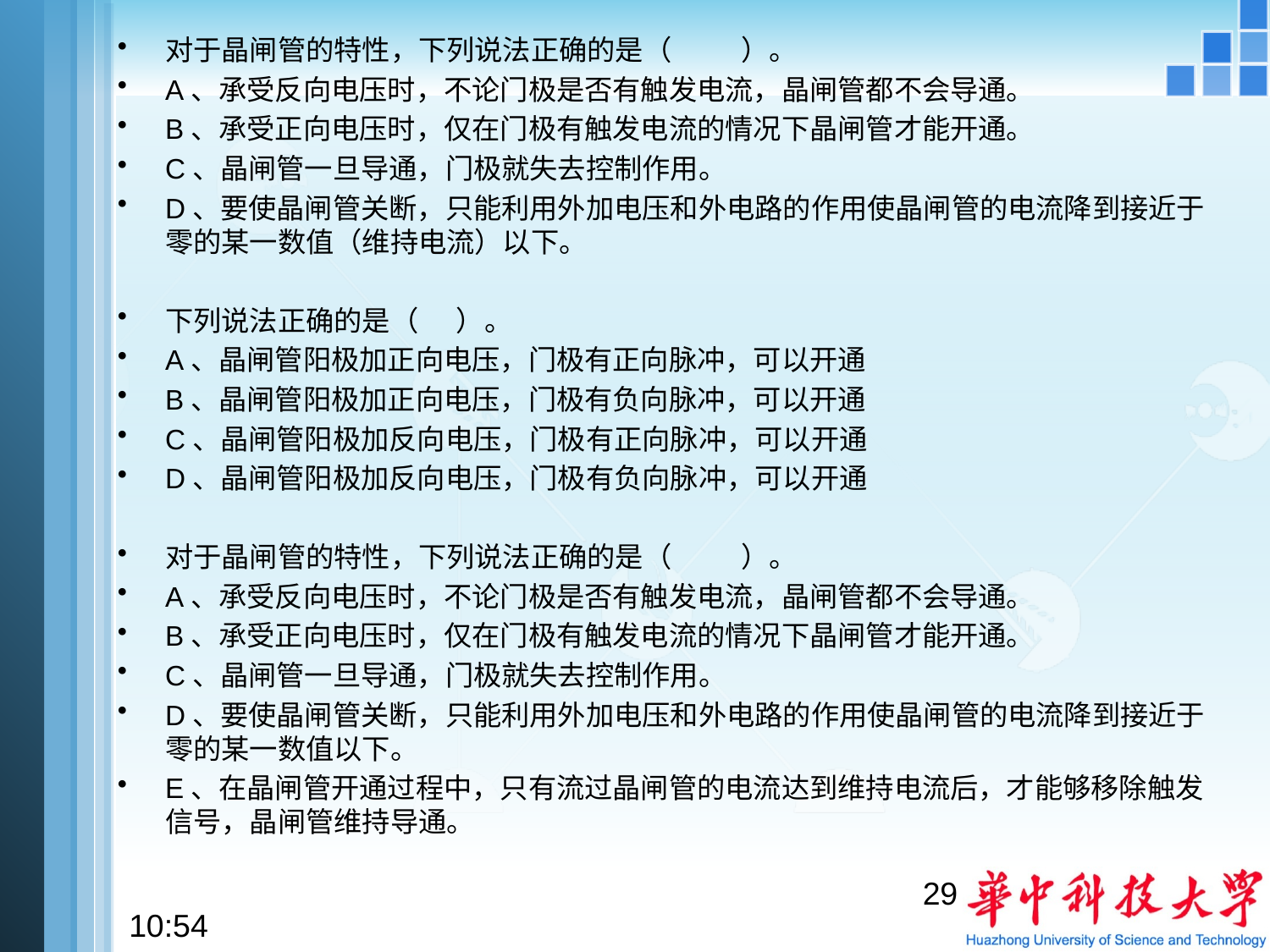

对于晶闸管的特性，下列说法正确的是（           ）。
A、承受反向电压时，不论门极是否有触发电流，晶闸管都不会导通。
B、承受正向电压时，仅在门极有触发电流的情况下晶闸管才能开通。
C、晶闸管一旦导通，门极就失去控制作用。
D、要使晶闸管关断，只能利用外加电压和外电路的作用使晶闸管的电流降到接近于零的某一数值（维持电流）以下。

下列说法正确的是（      ）。
A、晶闸管阳极加正向电压，门极有正向脉冲，可以开通
B、晶闸管阳极加正向电压，门极有负向脉冲，可以开通
C、晶闸管阳极加反向电压，门极有正向脉冲，可以开通
D、晶闸管阳极加反向电压，门极有负向脉冲，可以开通

对于晶闸管的特性，下列说法正确的是（           ）。
A、承受反向电压时，不论门极是否有触发电流，晶闸管都不会导通。
B、承受正向电压时，仅在门极有触发电流的情况下晶闸管才能开通。
C、晶闸管一旦导通，门极就失去控制作用。
D、要使晶闸管关断，只能利用外加电压和外电路的作用使晶闸管的电流降到接近于零的某一数值以下。
E、在晶闸管开通过程中，只有流过晶闸管的电流达到维持电流后，才能够移除触发信号，晶闸管维持导通。

29
10:54